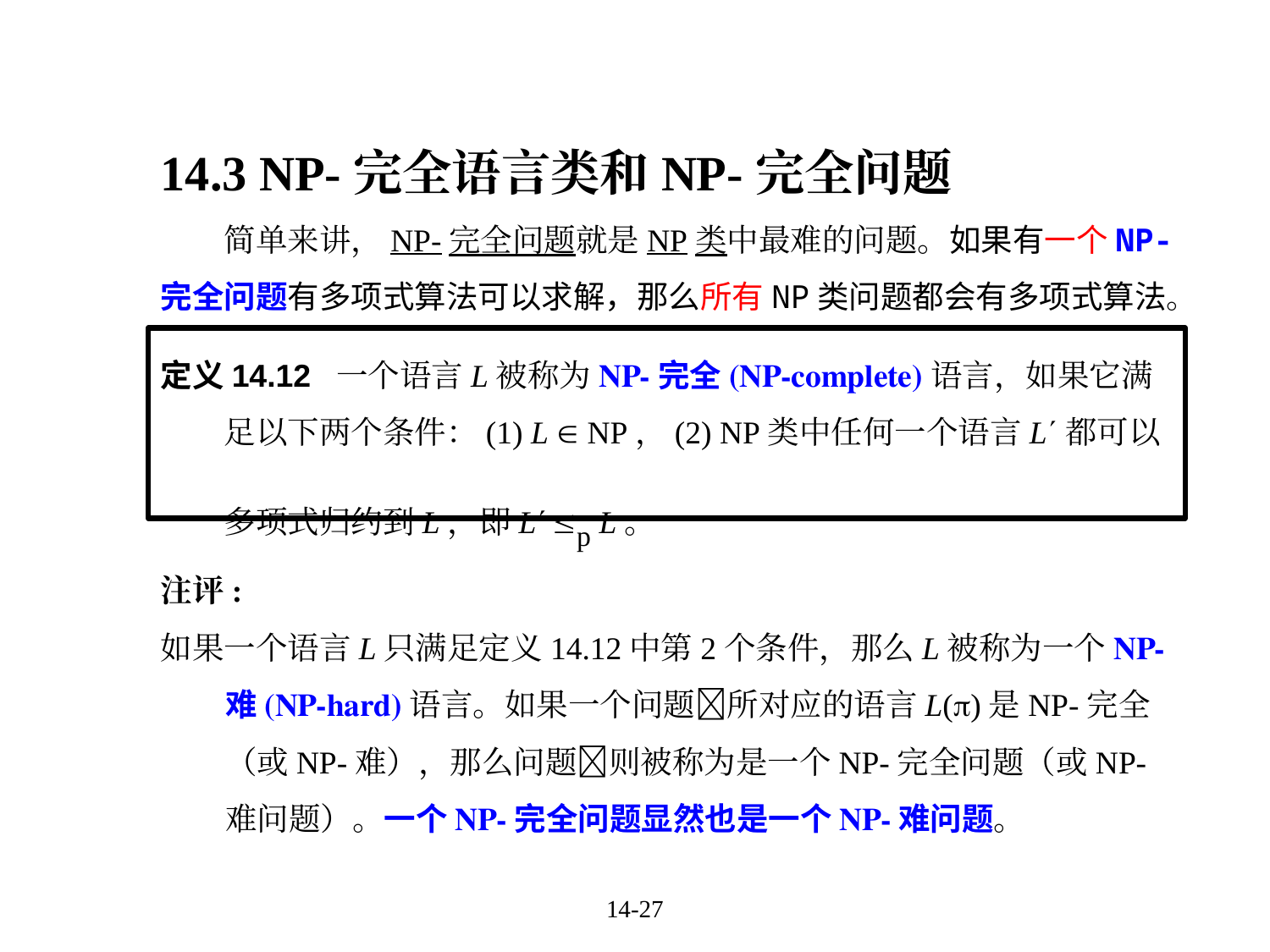

14.3 NP-完全语言类和NP-完全问题
简单来讲，NP-完全问题就是NP类中最难的问题。如果有一个NP-完全问题有多项式算法可以求解，那么所有NP类问题都会有多项式算法。
定义14.12  一个语言L被称为NP-完全(NP-complete)语言，如果它满足以下两个条件：(1) L ∈ NP，(2) NP类中任何一个语言L′都可以多项式归约到L，即L′ ≤p L。
注评:
如果一个语言L只满足定义14.12中第2个条件，那么L被称为一个NP-难(NP-hard)语言。如果一个问题π所对应的语言L(π)是NP-完全（或NP-难），那么问题π则被称为是一个NP-完全问题（或NP-难问题）。一个NP-完全问题显然也是一个NP-难问题。

14-27